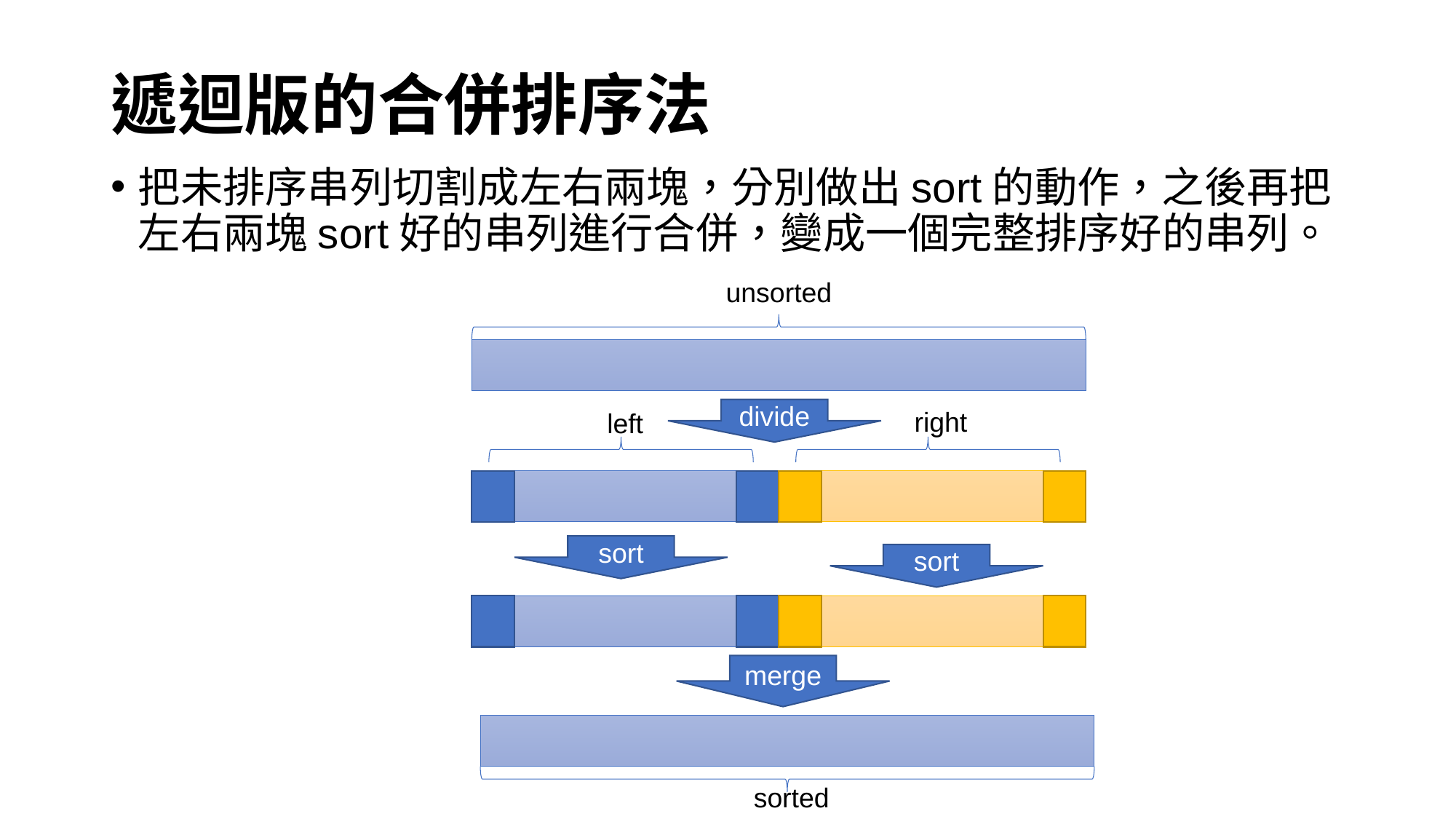

# 遞迴版的合併排序法
把未排序串列切割成左右兩塊，分別做出sort的動作，之後再把左右兩塊sort好的串列進行合併，變成一個完整排序好的串列。

unsorted

divide
right
left

sort
sort

merge

sorted